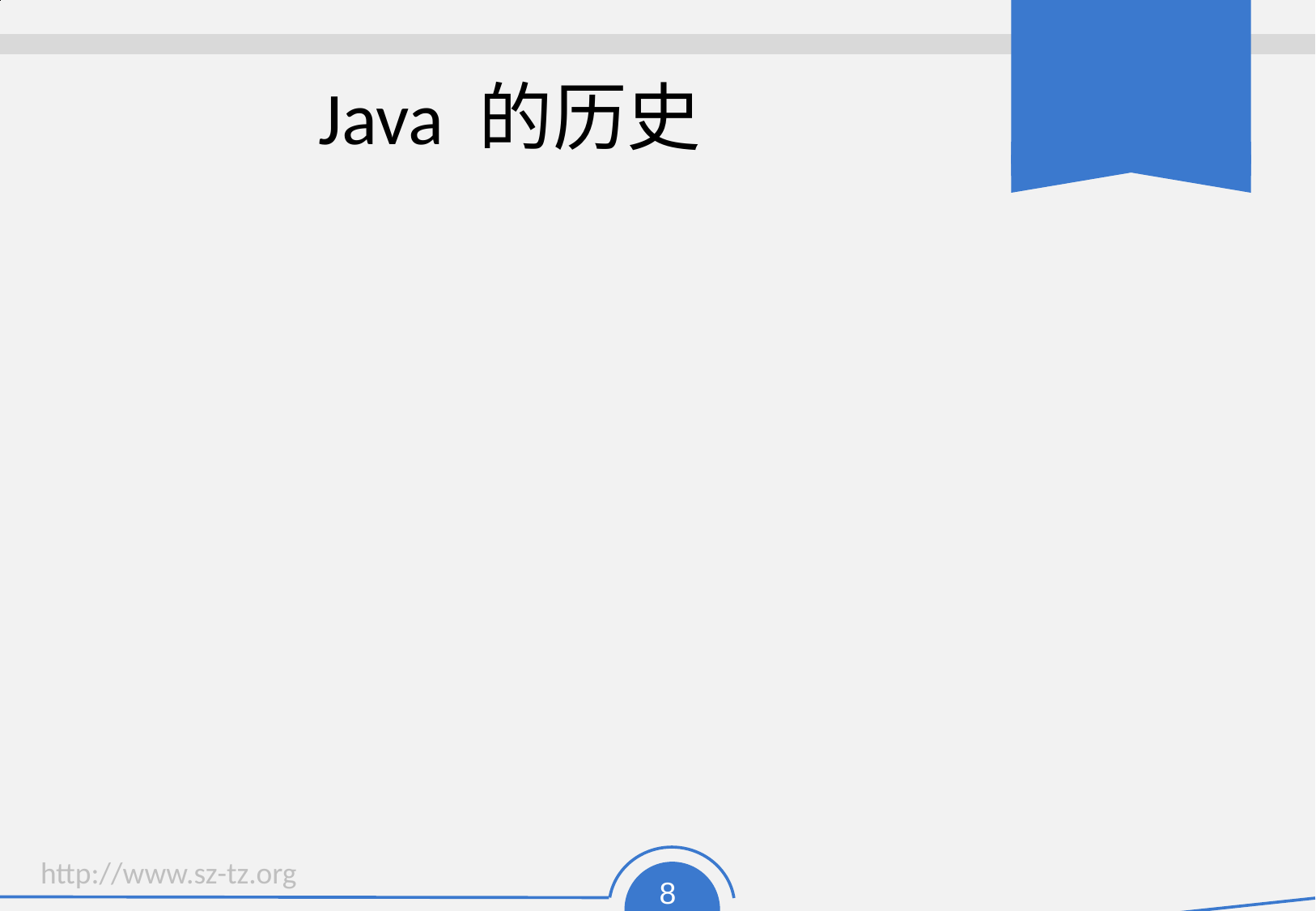

# Java 的历史
1991 年出现
1995 – 5 -23  1.0版本正式问世                  类和接口总量  211
1998   1.2版本问世                                    类和接总量为 1524
2004-12  1.5版本问世                                类和接口总量 3270
       5.0新特性: 泛类,枚举,注释,for each ,自动封箱解箱,静态导入,lock等
最新推出

Java 2 Platform,  Standard Edition v 6.0